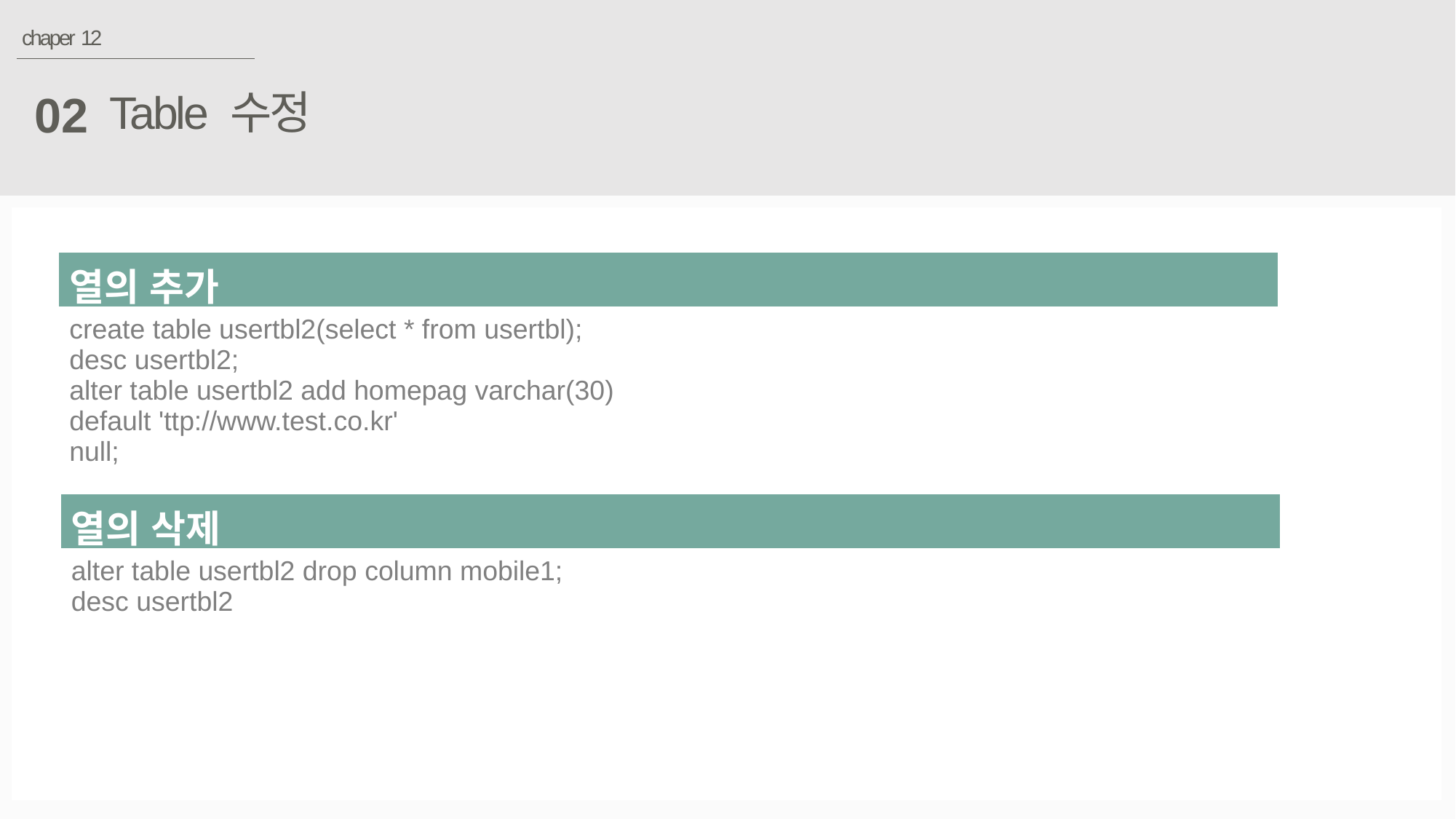

chaper  12
Table 수정
02

| 열의 추가 |
| --- |
| create table usertbl2(select \* from usertbl); desc usertbl2; alter table usertbl2 add homepag varchar(30) default 'ttp://www.test.co.kr' null; |
| 열의 삭제 |
| --- |
| alter table usertbl2 drop column mobile1; desc usertbl2 |